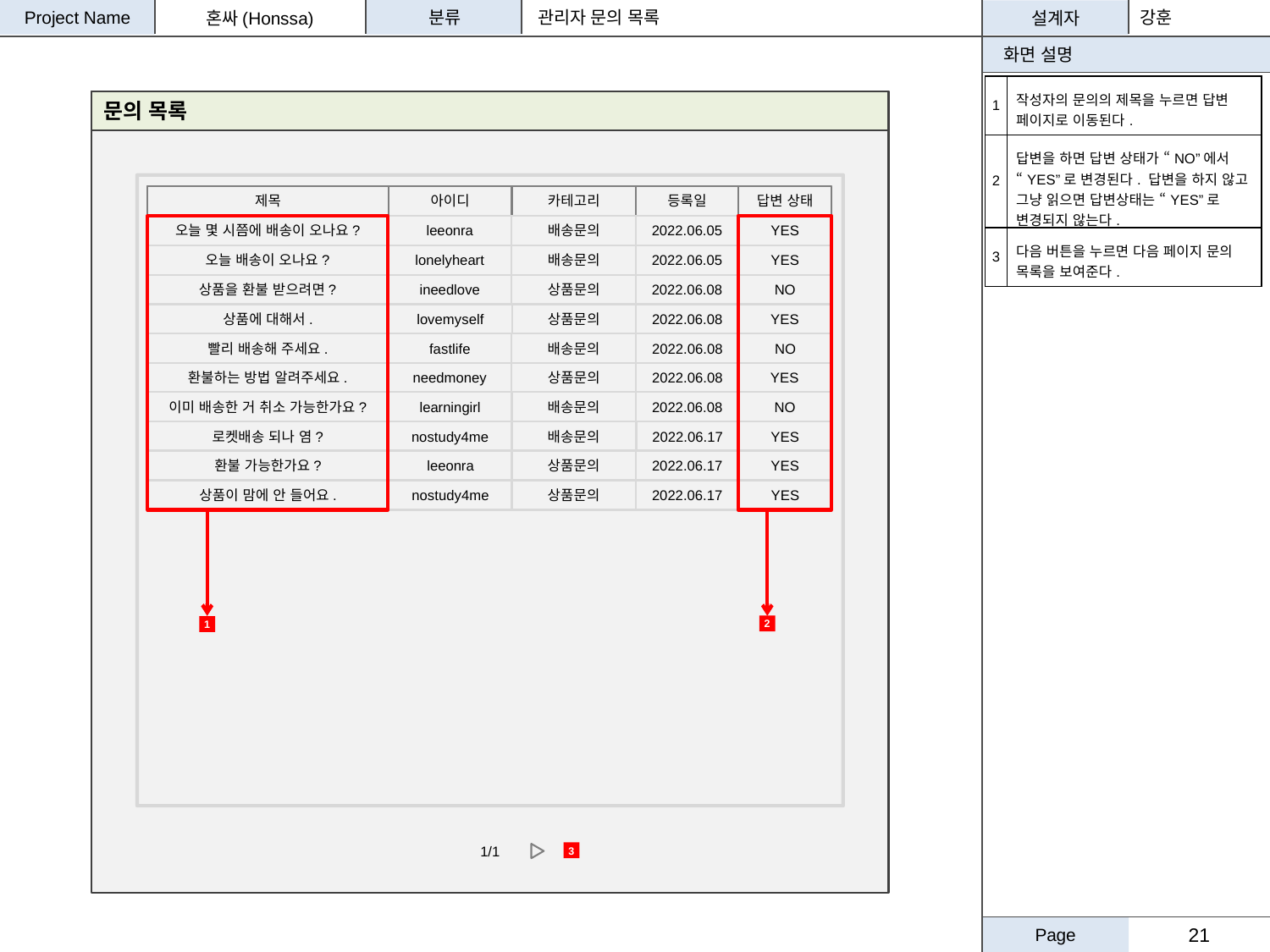

관리자 문의 목록
강훈
| 1 | 작성자의 문의의 제목을 누르면 답변 페이지로 이동된다. |
| --- | --- |
| 2 | 답변을 하면 답변 상태가 “NO”에서 “YES”로 변경된다. 답변을 하지 않고 그냥 읽으면 답변상태는 “YES”로 변경되지 않는다. |
| 3 | 다음 버튼을 누르면 다음 페이지 문의 목록을 보여준다. |
문의 목록

제목
아이디
카테고리
등록일
답변 상태

오늘 몇 시쯤에 배송이 오나요?
leeonra
배송문의
2022.06.05
YES
오늘 배송이 오나요?

lonelyheart
배송문의
2022.06.05
YES
상품을 환불 받으려면?

ineedlove
상품문의
2022.06.08
NO

상품에 대해서.
lovemyself
상품문의
2022.06.08
YES

빨리 배송해 주세요.
fastlife
배송문의
2022.06.08
NO

환불하는 방법 알려주세요.
needmoney
상품문의
2022.06.08
YES

이미 배송한 거 취소 가능한가요?
learningirl
배송문의
2022.06.08
NO
로켓배송 되나 염?

nostudy4me
배송문의
2022.06.17
YES

환불 가능한가요?
leeonra
상품문의
2022.06.17
YES

상품이 맘에 안 들어요.
nostudy4me
상품문의
2022.06.17
YES
2
1

1/1

3